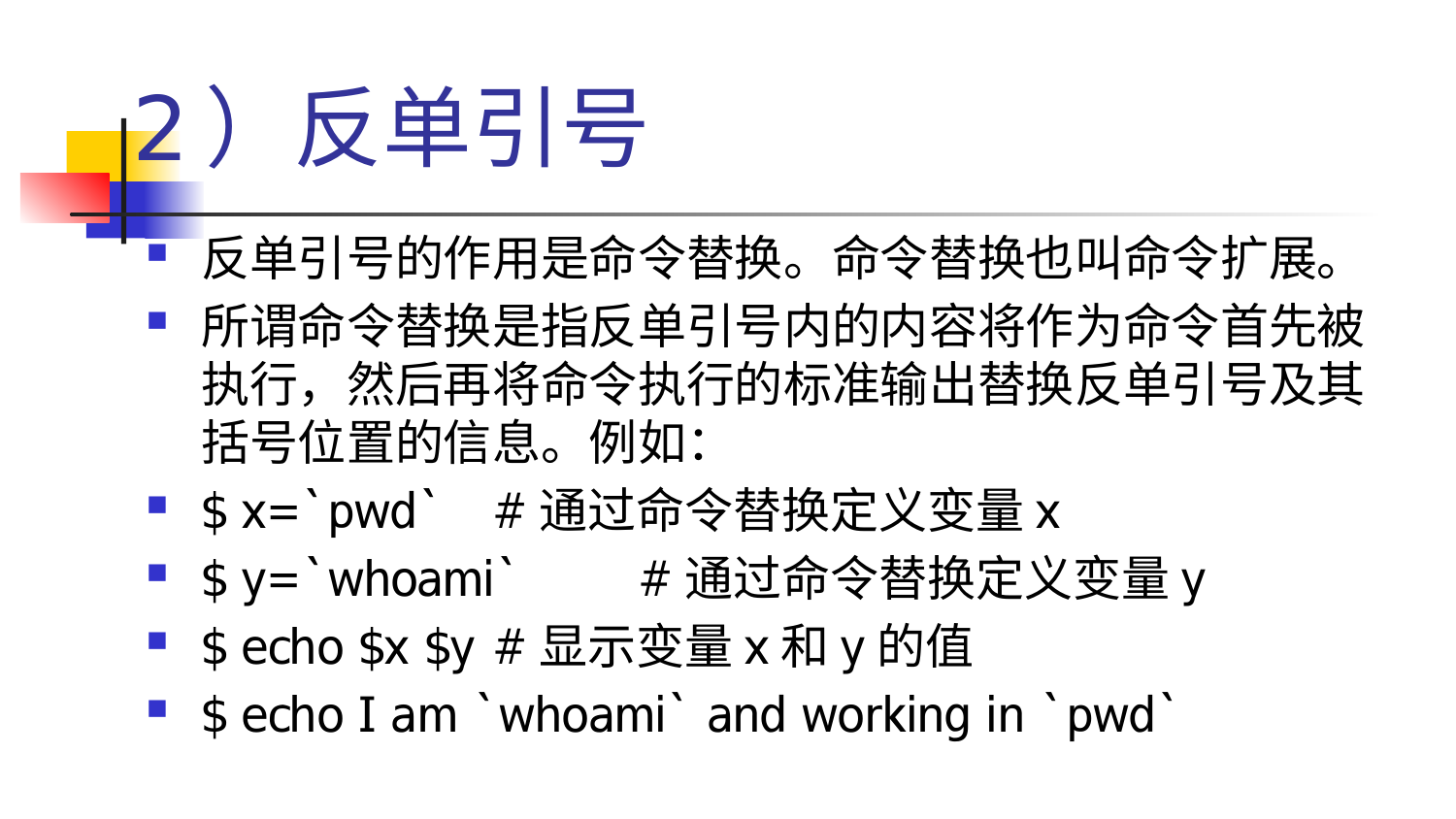

# 2）反单引号
反单引号的作用是命令替换。命令替换也叫命令扩展。
所谓命令替换是指反单引号内的内容将作为命令首先被执行，然后再将命令执行的标准输出替换反单引号及其括号位置的信息。例如：
$ x=`pwd` 	#通过命令替换定义变量x
$ y=`whoami`	#通过命令替换定义变量y
$ echo $x $y	#显示变量x和y的值
$ echo I am `whoami` and working in `pwd`